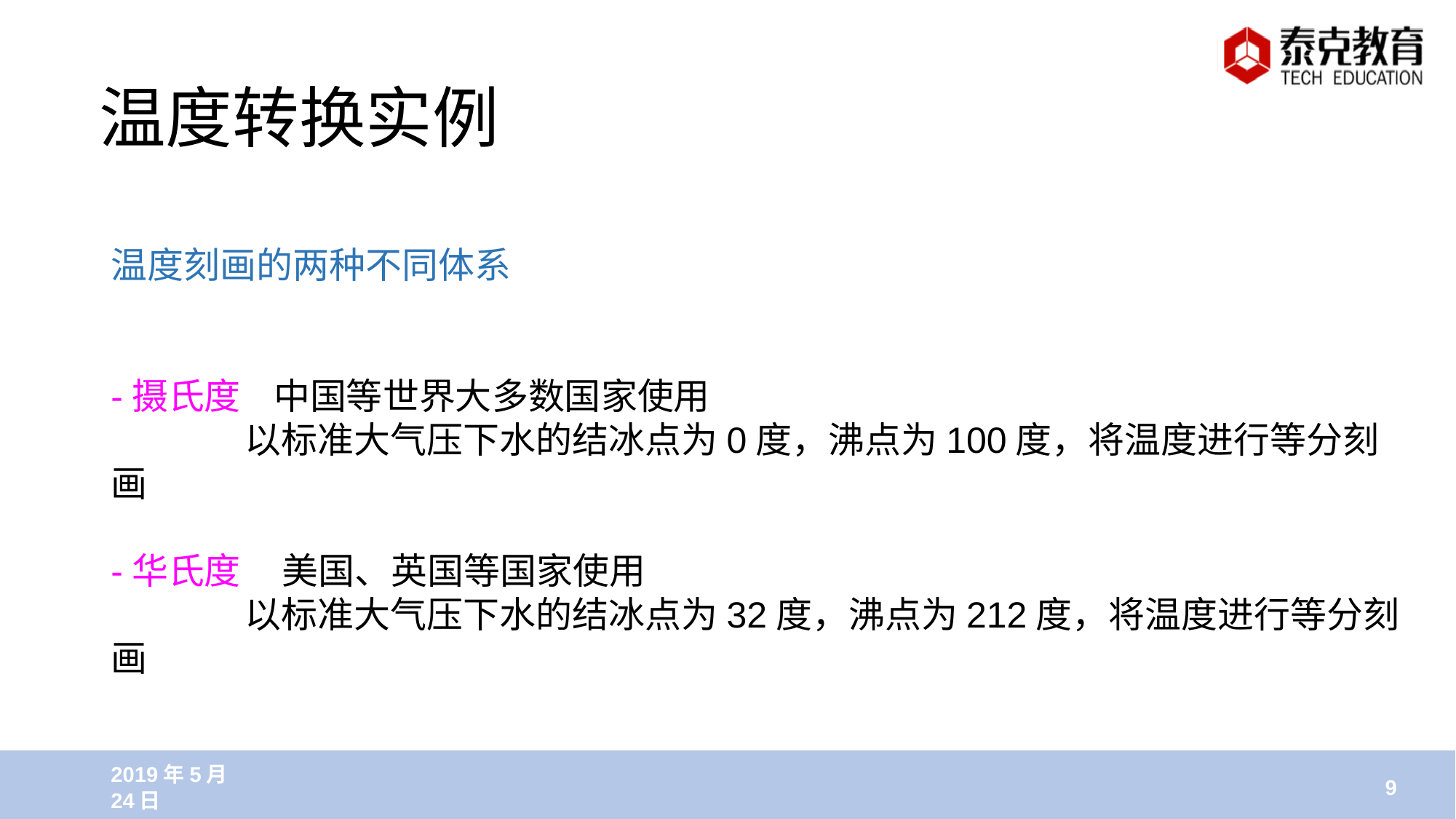

# 温度转换实例
温度刻画的两种不同体系

-摄氏度    中国等世界大多数国家使用
	  以标准大气压下水的结冰点为0度，沸点为100度，将温度进行等分刻画

-华氏度     美国、英国等国家使用
	  以标准大气压下水的结冰点为32度，沸点为212度，将温度进行等分刻画
2019年5月24日
9